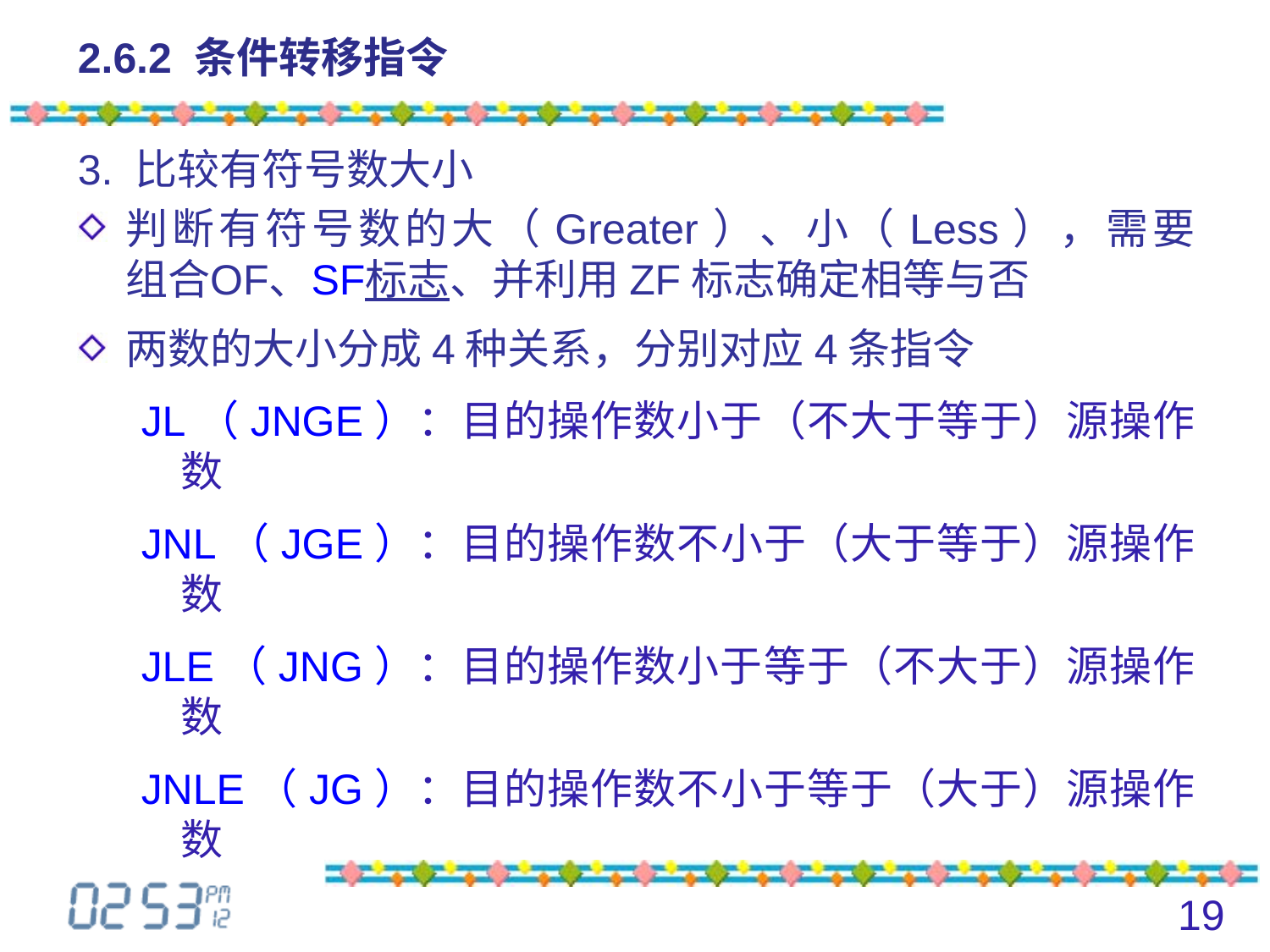

# 2.6.2 条件转移指令
3. 比较有符号数大小
判断有符号数的大（Greater）、小（Less），需要组合OF、SF标志、并利用ZF标志确定相等与否
两数的大小分成4种关系，分别对应4条指令
JL（JNGE）：目的操作数小于（不大于等于）源操作数
JNL（JGE）：目的操作数不小于（大于等于）源操作数
JLE（JNG）：目的操作数小于等于（不大于）源操作数
JNLE（JG）：目的操作数不小于等于（大于）源操作数